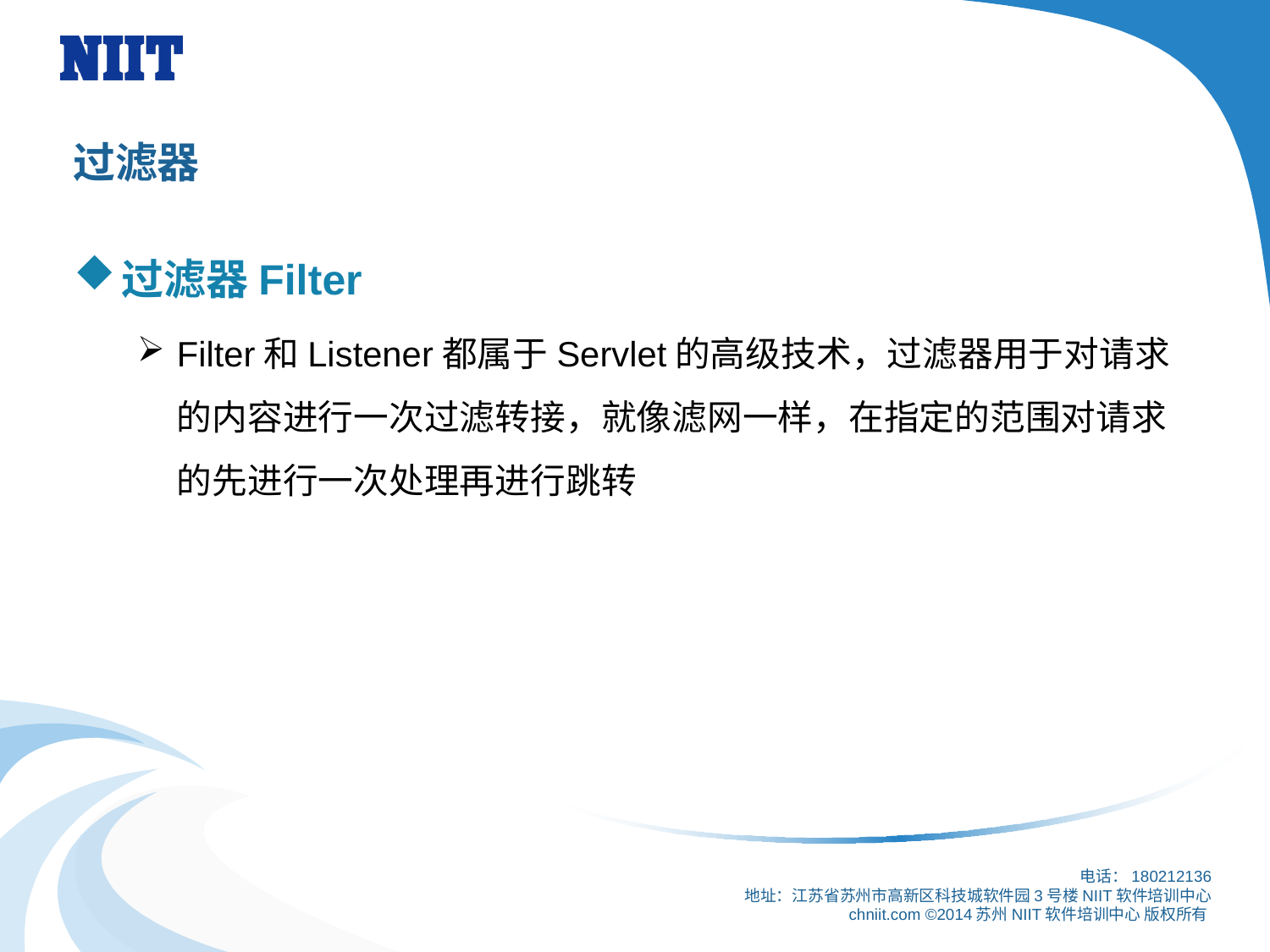

# 过滤器
过滤器Filter
Filter和Listener都属于Servlet的高级技术，过滤器用于对请求的内容进行一次过滤转接，就像滤网一样，在指定的范围对请求的先进行一次处理再进行跳转